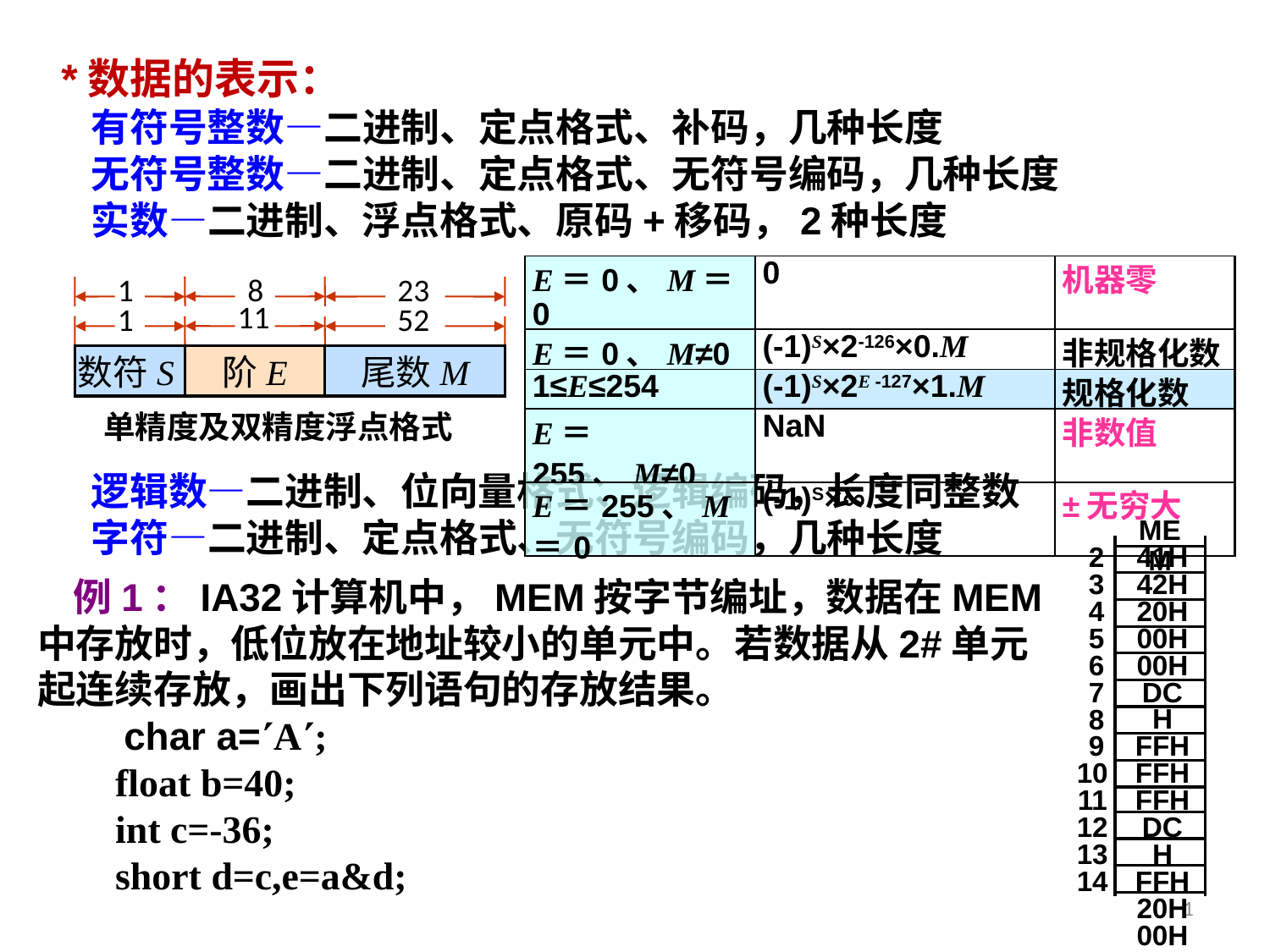

*数据的表示：
     有符号整数—二进制、定点格式、补码，几种长度
     无符号整数—二进制、定点格式、无符号编码，几种长度
     实数—二进制、浮点格式、原码+移码，2种长度

     逻辑数—二进制、位向量格式、逻辑编码，长度同整数
     字符—二进制、定点格式、无符号编码，几种长度
| E＝0、M＝0 | 0 | 机器零 |
| --- | --- | --- |
| E＝0、M≠0 | (-1)S×2-126×0.M | 非规格化数 |
| 1≤E≤254 | (-1)S×2E -127×1.M | 规格化数 |
| E＝255、M≠0 | NaN | 非数值 |
| E＝255、M＝0 | (-1)S×∞ | ±无穷大 |
23
1
8

52
1
11

数符S
阶E
尾数M
单精度及双精度浮点格式
MEM
 2
 3
 4
 5
 6
 7
 8
 9
10
11
12
13
14
41H
42H
20H
00H
00H
DCH
FFH
FFH
FFH
DCH
FFH
20H
00H
   例1：IA32计算机中，MEM按字节编址，数据在MEM中存放时，低位放在地址较小的单元中。若数据从2#单元起连续存放，画出下列语句的存放结果。
        char a=′A′;
        float b=40;
        int c=-36;
        short d=c,e=a&d;
1